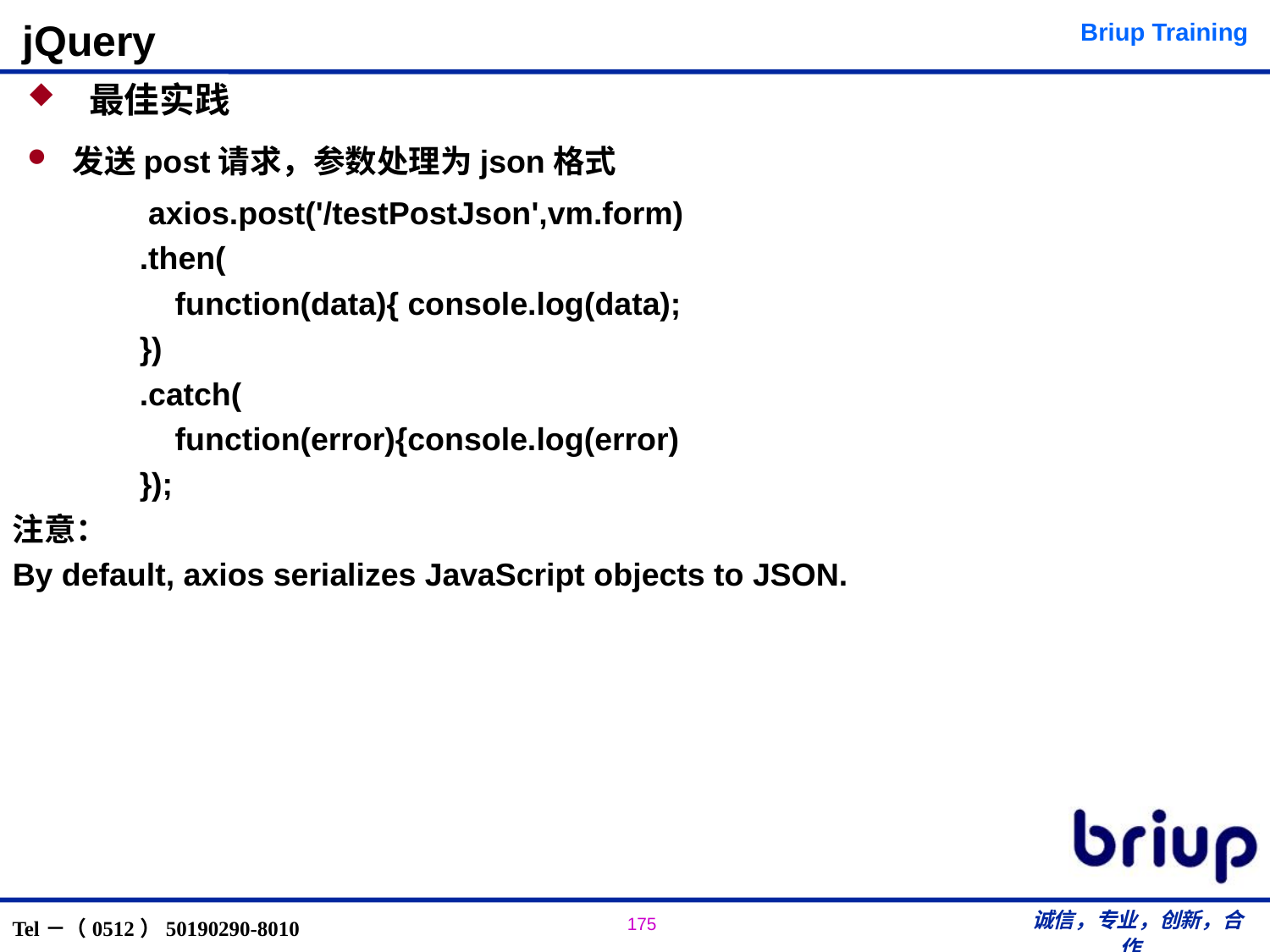

# jQuery
 最佳实践
发送post请求，参数处理为json格式
	 axios.post('/testPostJson',vm.form)
	.then(
	    function(data){ console.log(data);
	})
	.catch(
	    function(error){console.log(error)
	});
注意：
By default, axios serializes JavaScript objects to JSON.